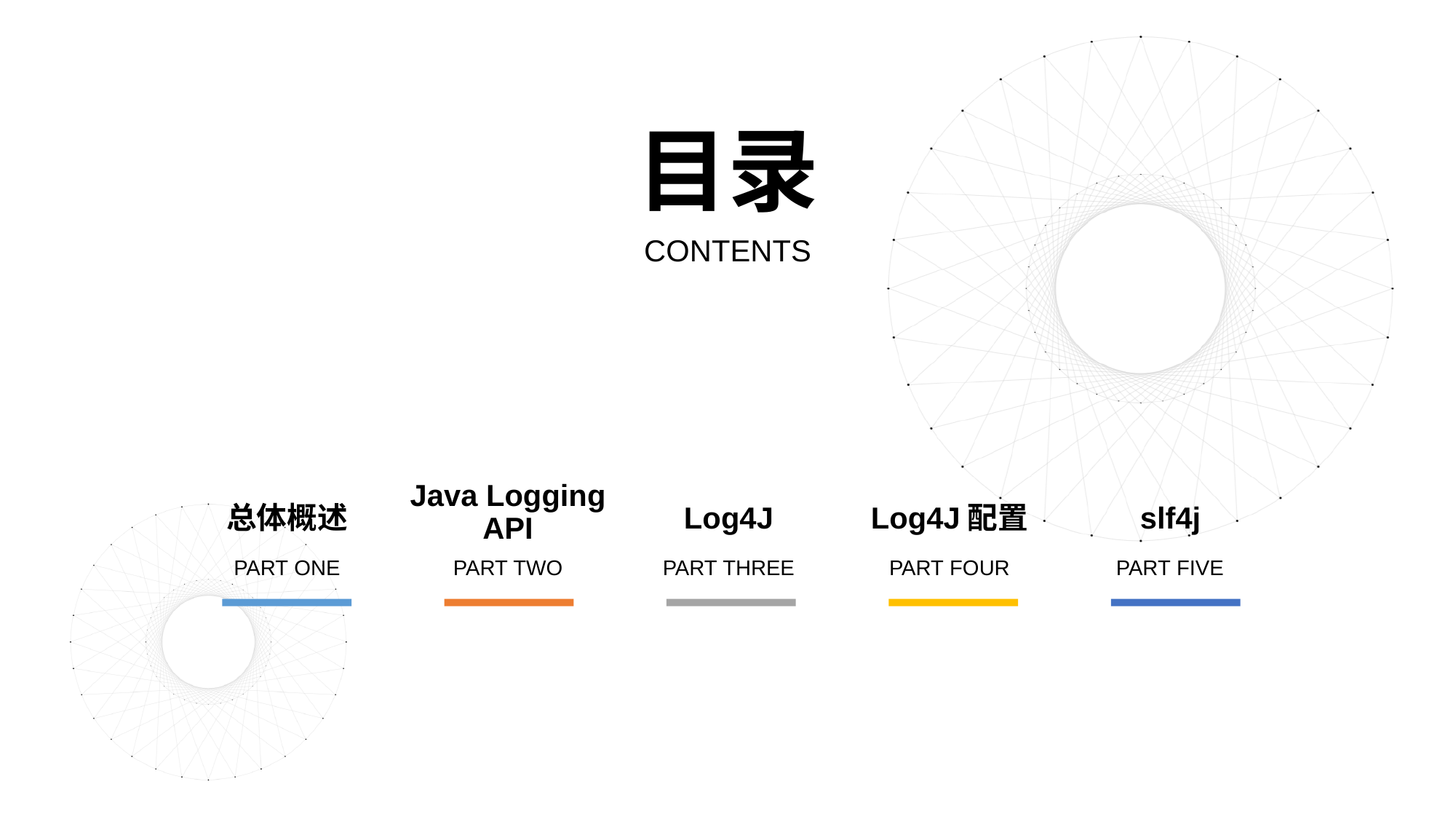

目录
CONTENTS
Java Logging API
Log4J
Log4J配置
总体概述
slf4j
PART TWO
PART THREE
PART FOUR
PART ONE
PART FIVE